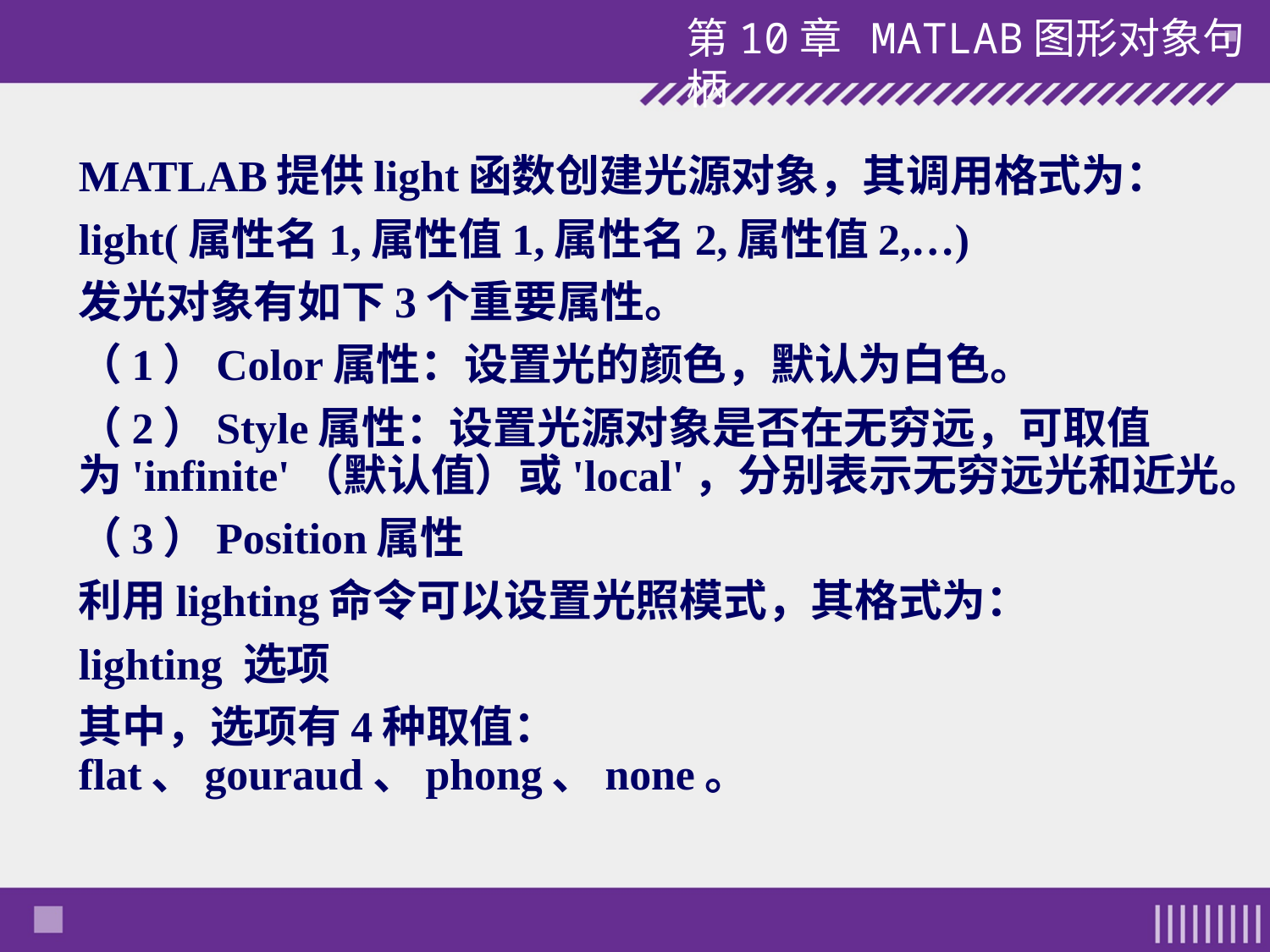

MATLAB提供light函数创建光源对象，其调用格式为：
light(属性名1,属性值1,属性名2,属性值2,…)
发光对象有如下3个重要属性。
（1）Color属性：设置光的颜色，默认为白色。
（2）Style属性：设置光源对象是否在无穷远，可取值为'infinite'（默认值）或'local'，分别表示无穷远光和近光。
（3）Position属性
利用lighting命令可以设置光照模式，其格式为：
lighting 选项
其中，选项有4种取值：flat、gouraud、phong、none。